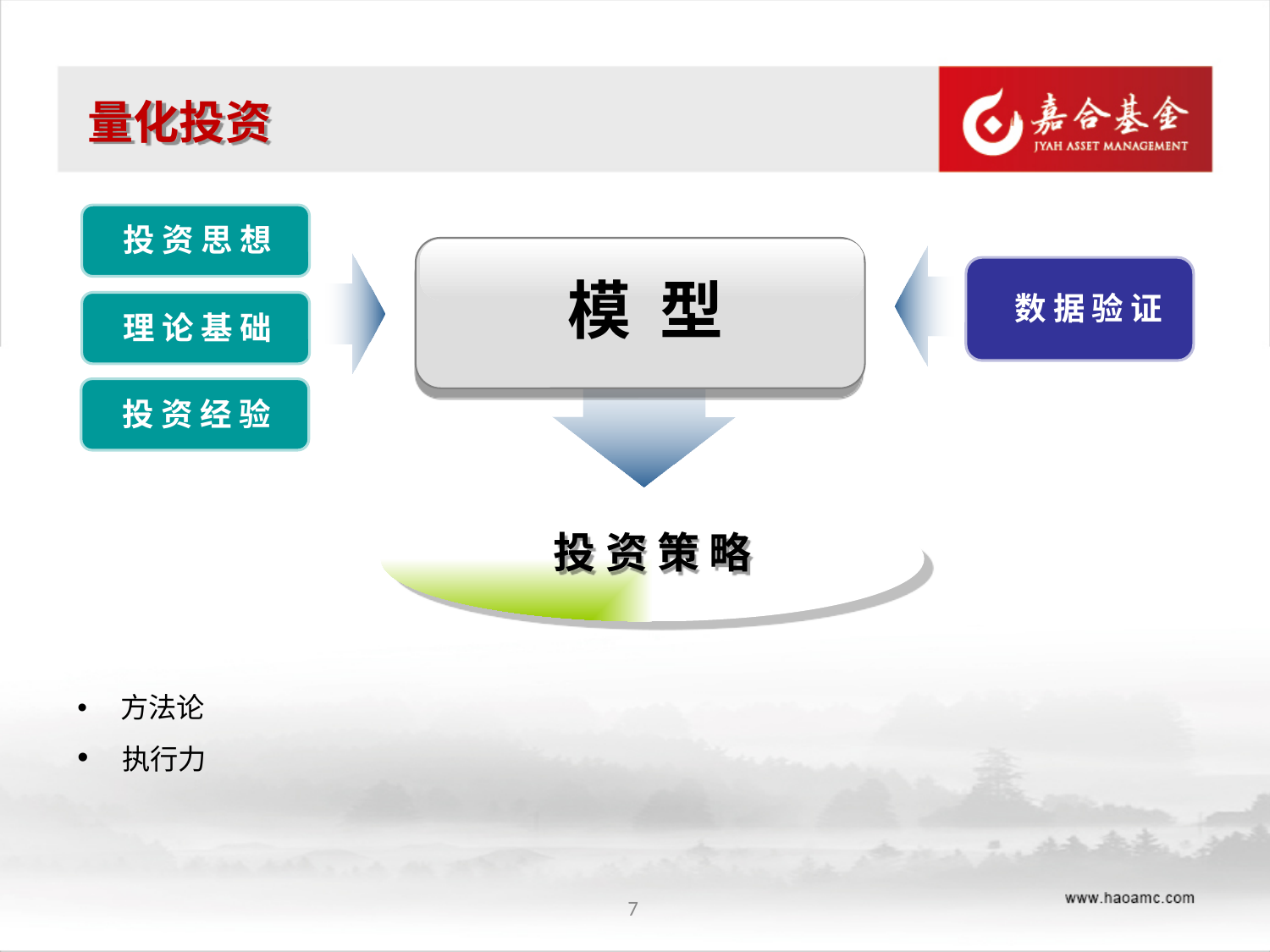

量化投资

投 资 思 想

模  型

数 据 验 证

理 论 基 础

投 资 经 验

投 资 策 略
 方法论
 执行力
7